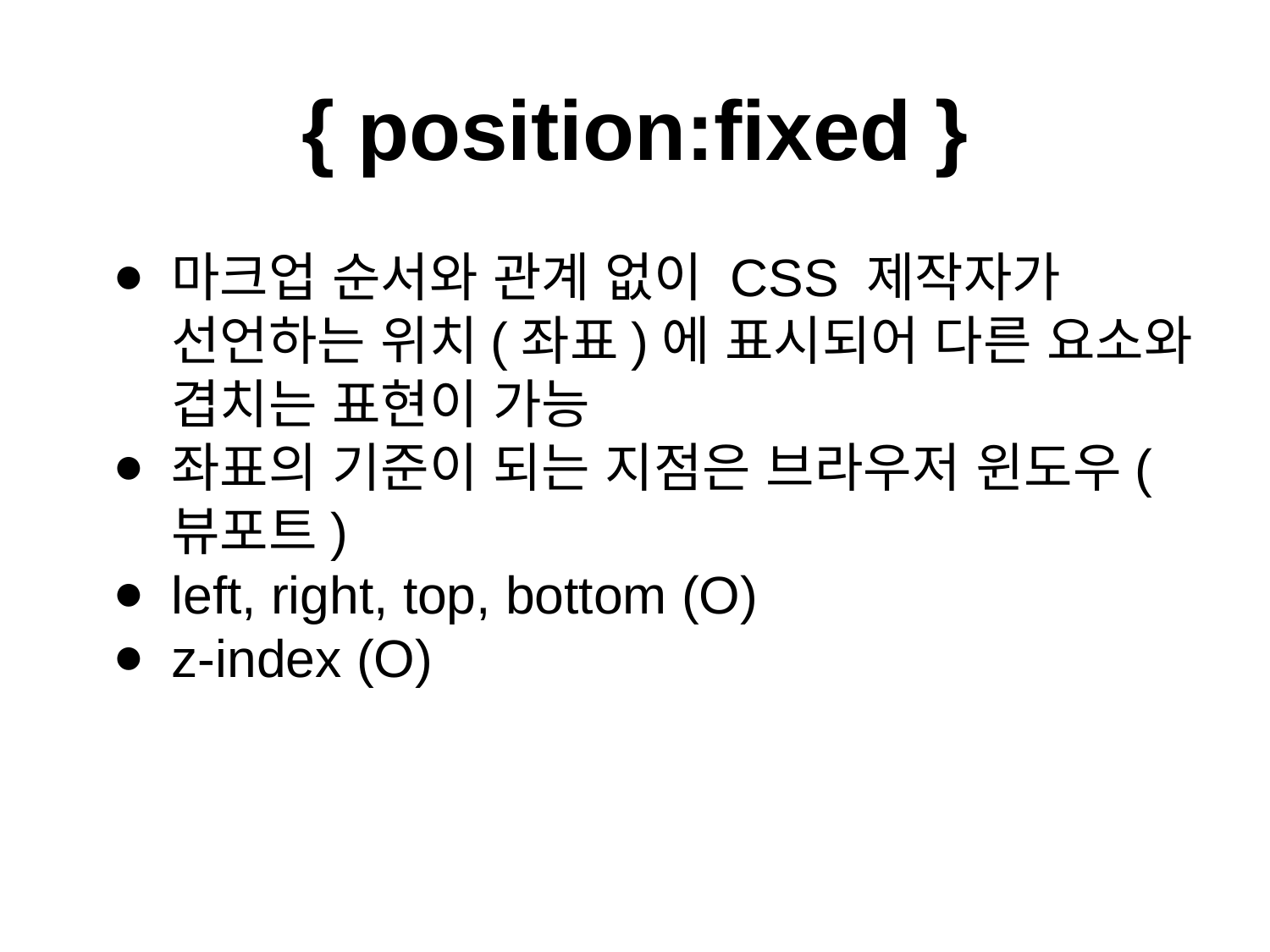

# { position:fixed }
마크업 순서와 관계 없이 CSS 제작자가 선언하는 위치(좌표)에 표시되어 다른 요소와 겹치는 표현이 가능
좌표의 기준이 되는 지점은 브라우저 윈도우(뷰포트)
left, right, top, bottom (O)
z-index (O)